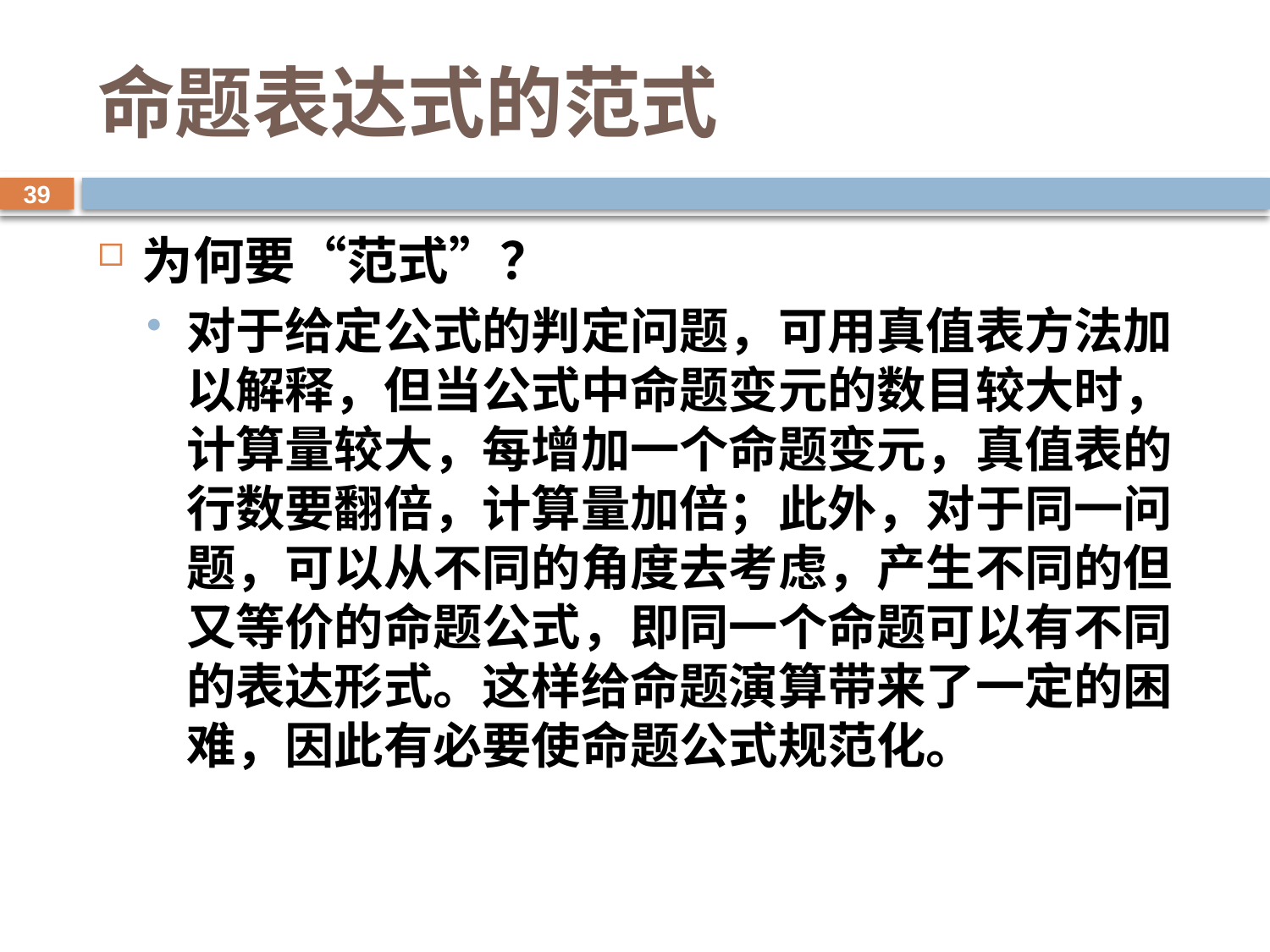

# 命题表达式的范式
39
为何要“范式”？
对于给定公式的判定问题，可用真值表方法加以解释，但当公式中命题变元的数目较大时，计算量较大，每增加一个命题变元，真值表的行数要翻倍，计算量加倍；此外，对于同一问题，可以从不同的角度去考虑，产生不同的但又等价的命题公式，即同一个命题可以有不同的表达形式。这样给命题演算带来了一定的困难，因此有必要使命题公式规范化。